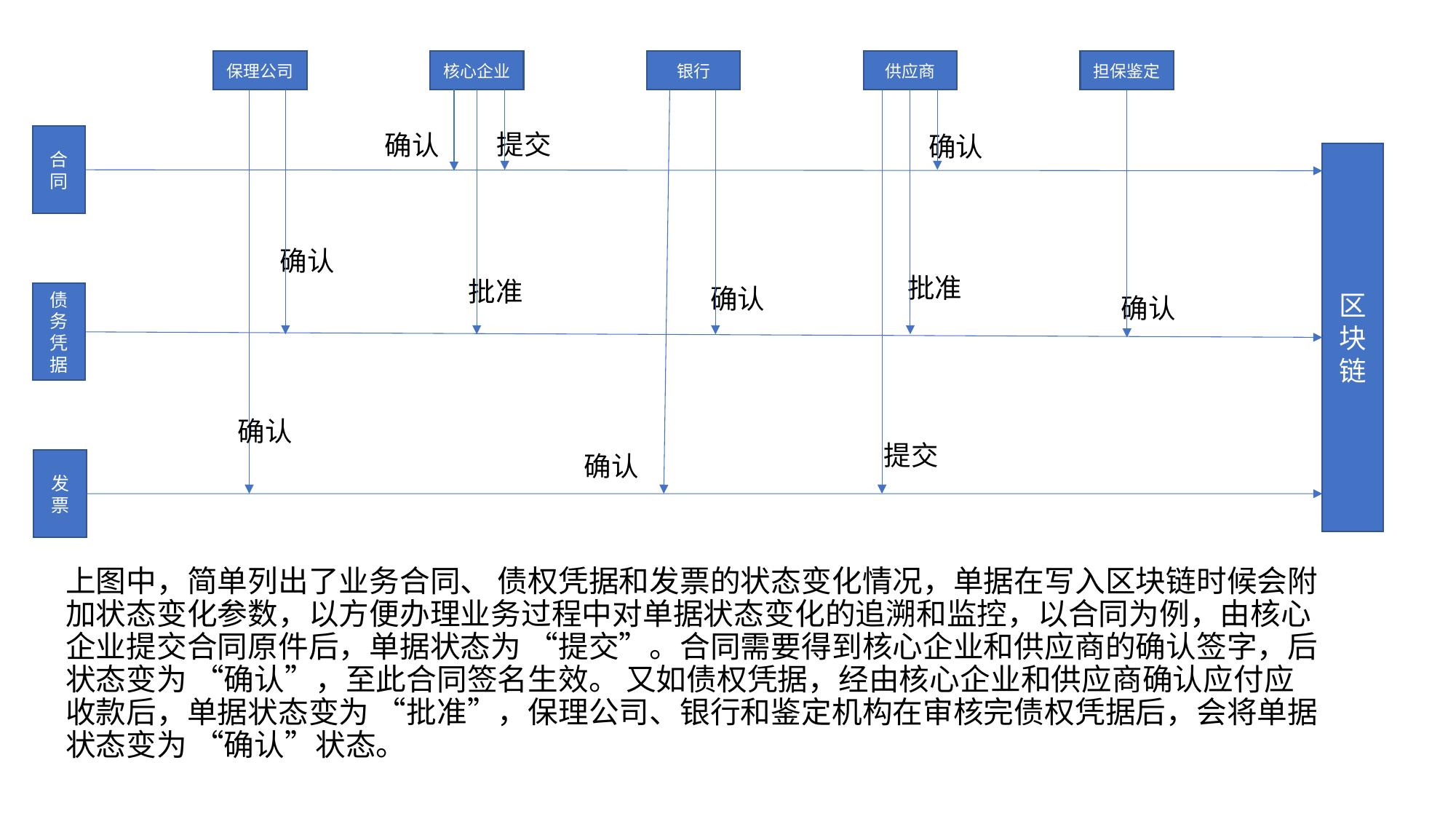

保理公司
核心企业
银行
供应商
担保鉴定
提交
确认
确认
合同
区块链
确认
批准
批准
确认
债务凭据
确认
确认
提交
确认
发票
上图中，简单列出了业务合同、 债权凭据和发票的状态变化情况，单据在写入区块链时候会附加状态变化参数，以方便办理业务过程中对单据状态变化的追溯和监控，以合同为例，由核心企业提交合同原件后，单据状态为 “提交”。合同需要得到核心企业和供应商的确认签字，后状态变为 “确认”，至此合同签名生效。 又如债权凭据，经由核心企业和供应商确认应付应收款后，单据状态变为 “批准”，保理公司、银行和鉴定机构在审核完债权凭据后，会将单据状态变为 “确认”状态。